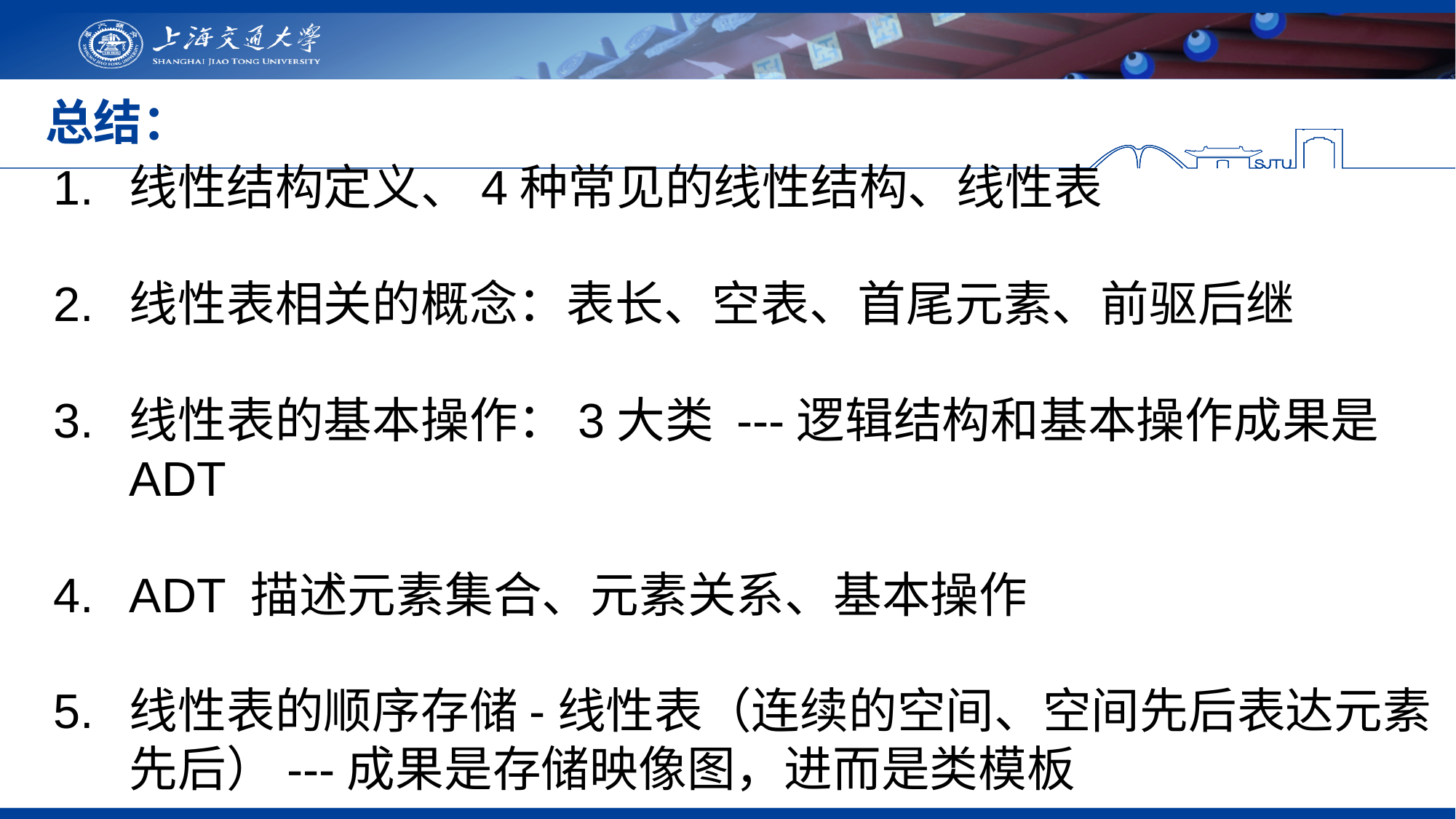

# 总结：
线性结构定义、4种常见的线性结构、线性表

线性表相关的概念：表长、空表、首尾元素、前驱后继

线性表的基本操作：3大类 ---逻辑结构和基本操作成果是ADT

ADT 描述元素集合、元素关系、基本操作

线性表的顺序存储-线性表（连续的空间、空间先后表达元素先后）---成果是存储映像图，进而是类模板